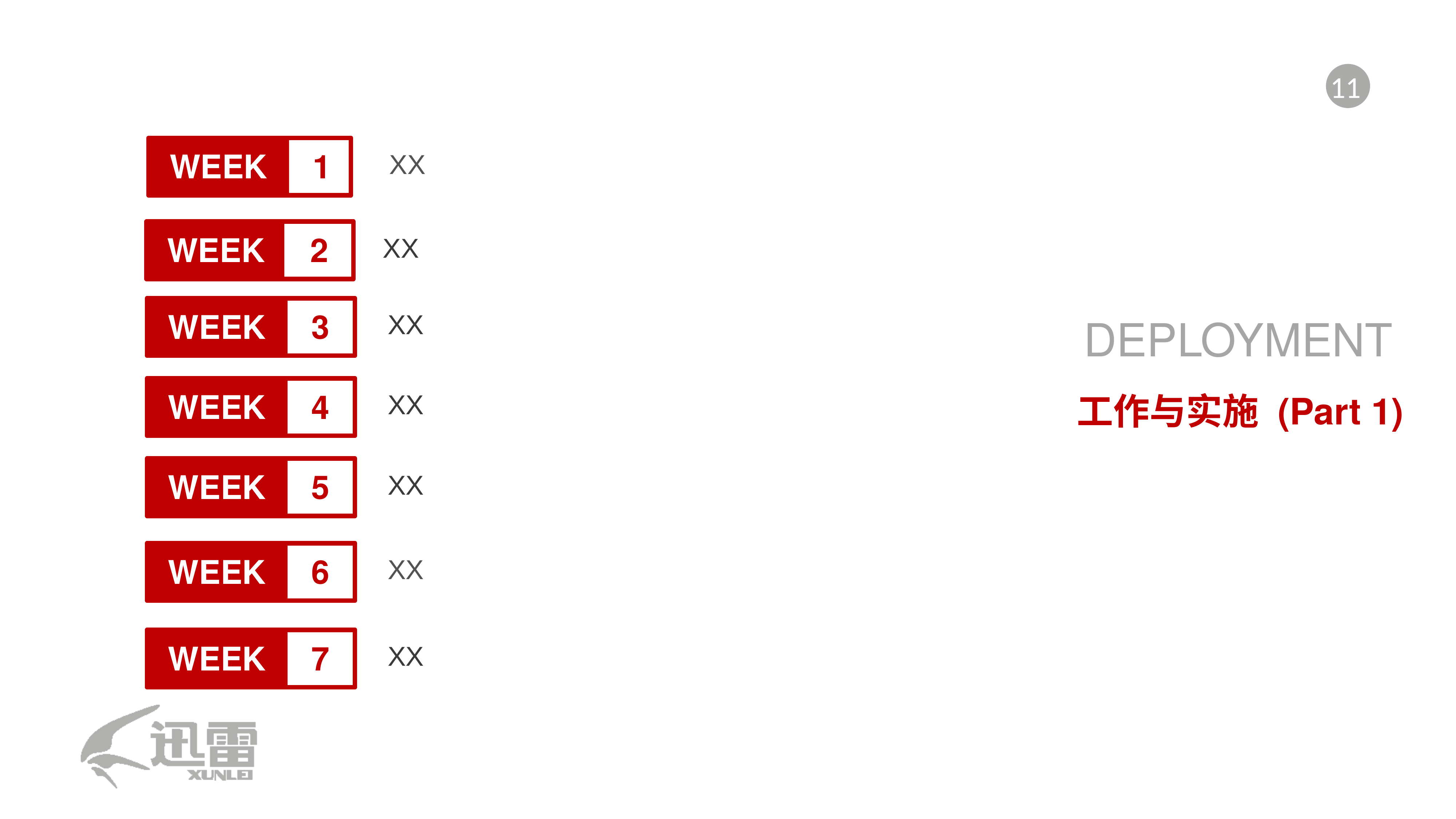

11

WEEK     1
XX

WEEK     2
XX

WEEK     3
XX
DEPLOYMENT

WEEK     4
XX
工作与实施 (Part 1)

WEEK     5
XX

WEEK     6
XX

WEEK     7
XX